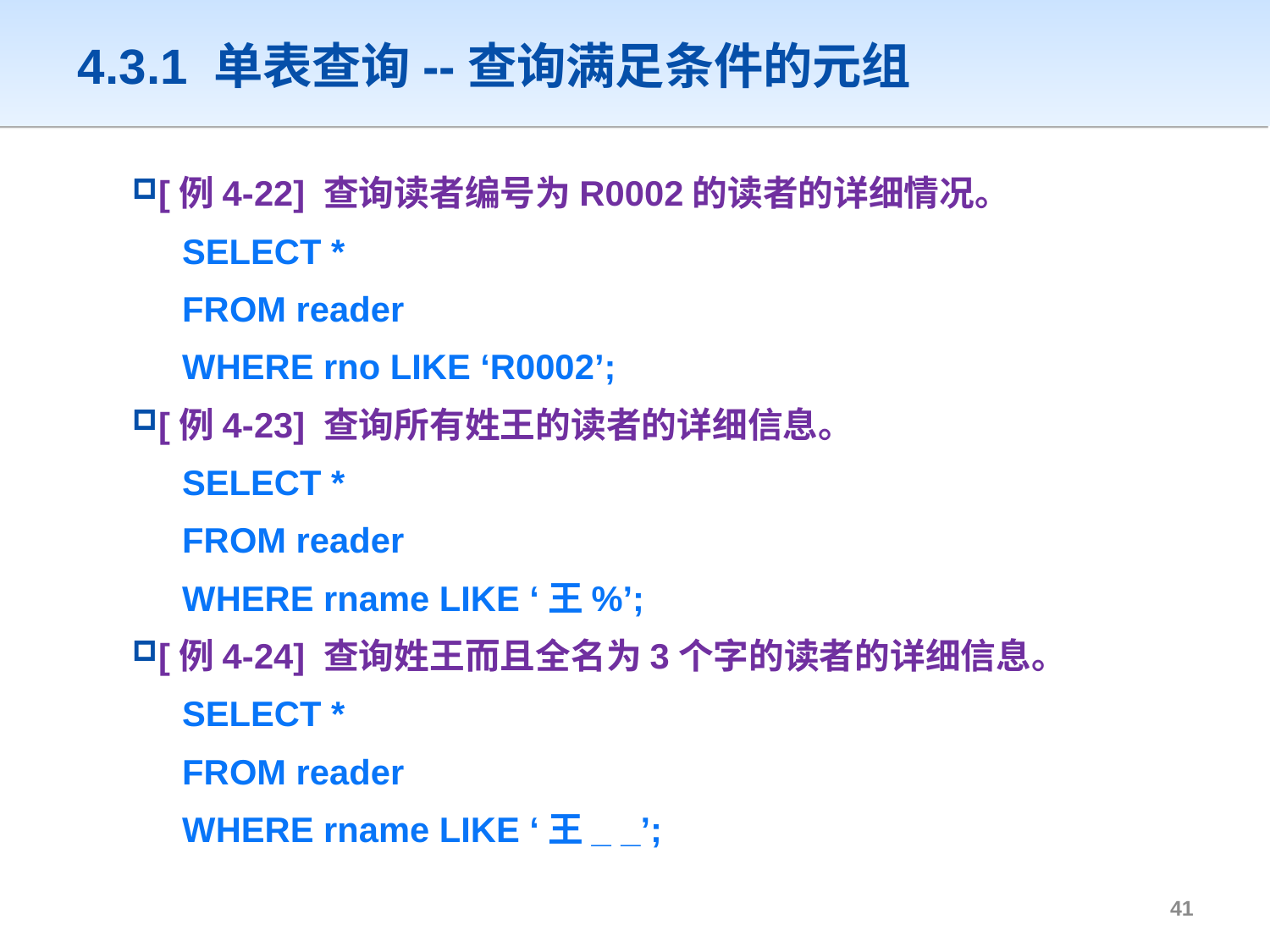

# 4.3.1 单表查询--查询满足条件的元组

[例4-22] 查询读者编号为R0002的读者的详细情况。
SELECT *
FROM reader
WHERE rno LIKE ‘R0002’;
[例4-23] 查询所有姓王的读者的详细信息。
SELECT *
FROM reader
WHERE rname LIKE ‘王%’;
[例4-24] 查询姓王而且全名为3个字的读者的详细信息。
SELECT *
FROM reader
WHERE rname LIKE ‘王_ _’;

41